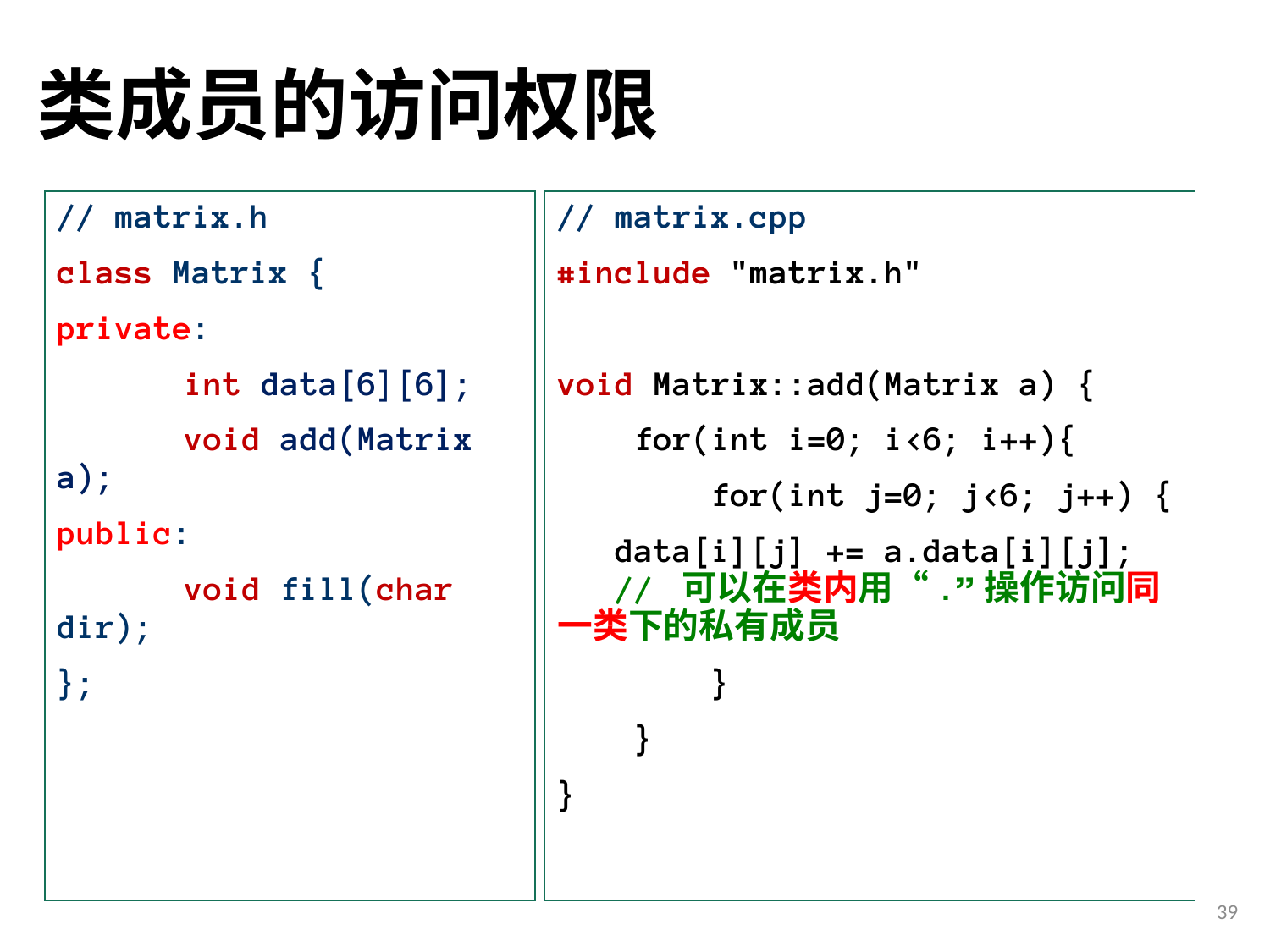

# 类成员的访问权限
// matrix.h
class Matrix {
private:
	int data[6][6];
	void add(Matrix a);
public:
	void fill(char dir);
};

// matrix.cpp
#include "matrix.h"

void Matrix::add(Matrix a) {
    for(int i=0; i<6; i++){
        for(int j=0; j<6; j++) {
   data[i][j] += a.data[i][j];
   // 可以在类内用“.”操作访问同一类下的私有成员
        }
    }
}

39